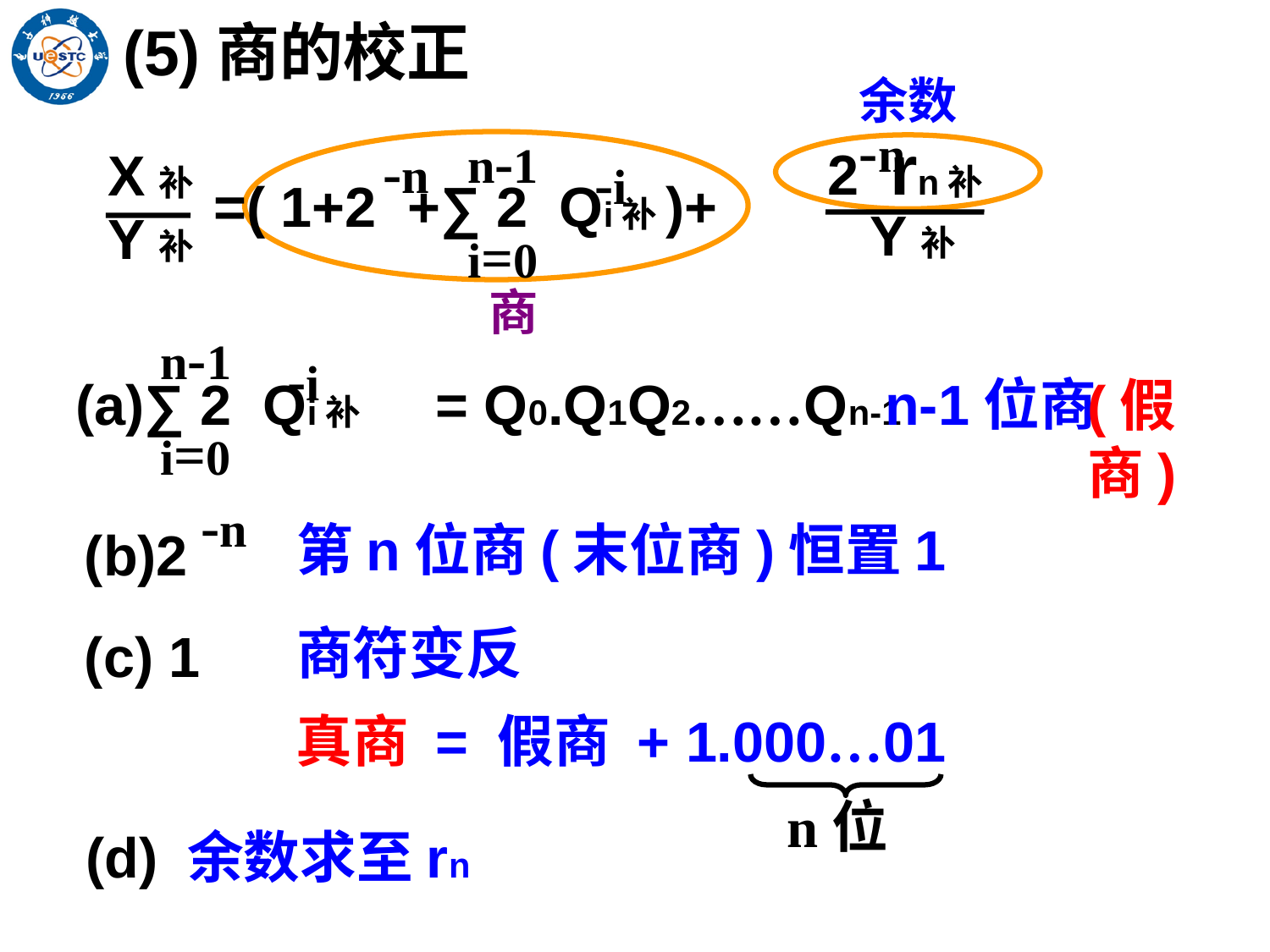

(5)商的校正
余数
-n
n-1
-n
-i
2  rn补

Y补
X补
Y补

=( 1+2  +∑ 2  Qi补)+
i=0

商
n-1
-i
(a)∑ 2  Qi补
i=0
(假商)
= Q0.Q1Q2……Qn-1
 n-1位商
-n
(b)2
第n位商(末位商)恒置1
(c) 1
商符变反

真商 = 假商 + 1.000…01
n位
(d) 余数求至rn